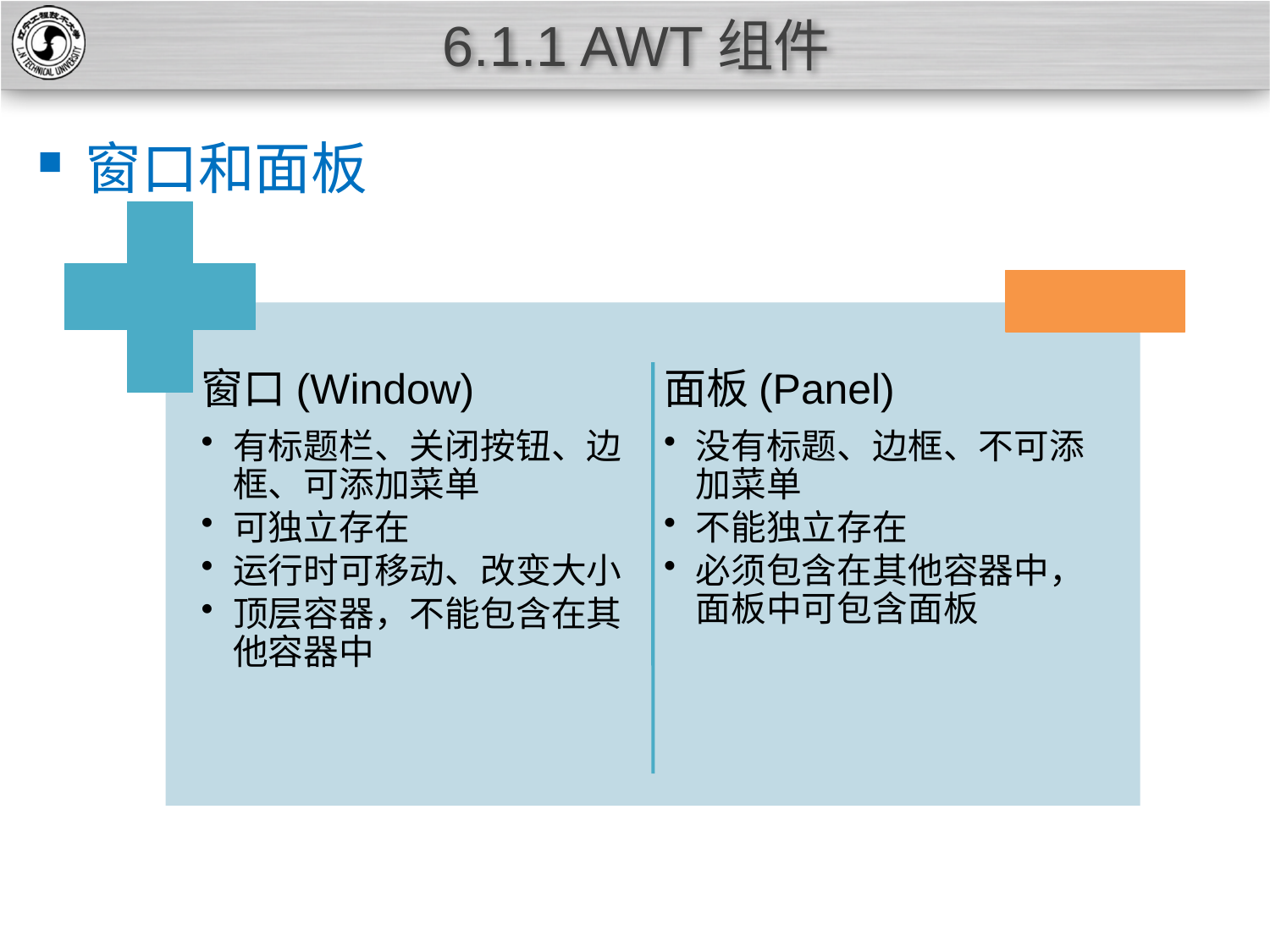

# 6.1.1 AWT组件
窗口(Window)
有标题栏、关闭按钮、边框、可添加菜单
可独立存在
运行时可移动、改变大小
顶层容器，不能包含在其他容器中
面板(Panel)
没有标题、边框、不可添加菜单
不能独立存在
必须包含在其他容器中，面板中可包含面板
窗口和面板